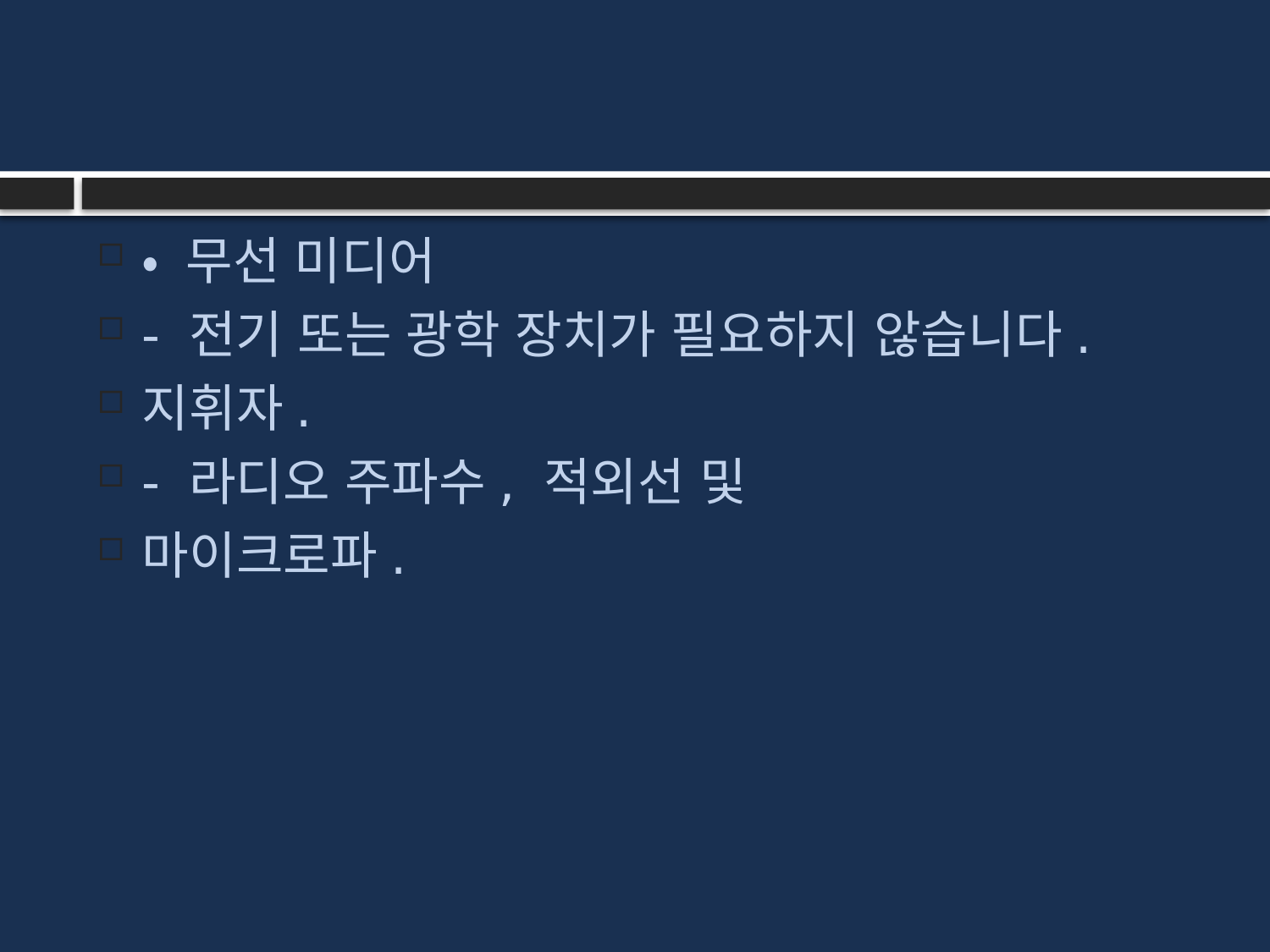

#
• 무선 미디어
- 전기 또는 광학 장치가 필요하지 않습니다.
지휘자.
- 라디오 주파수, 적외선 및
마이크로파.